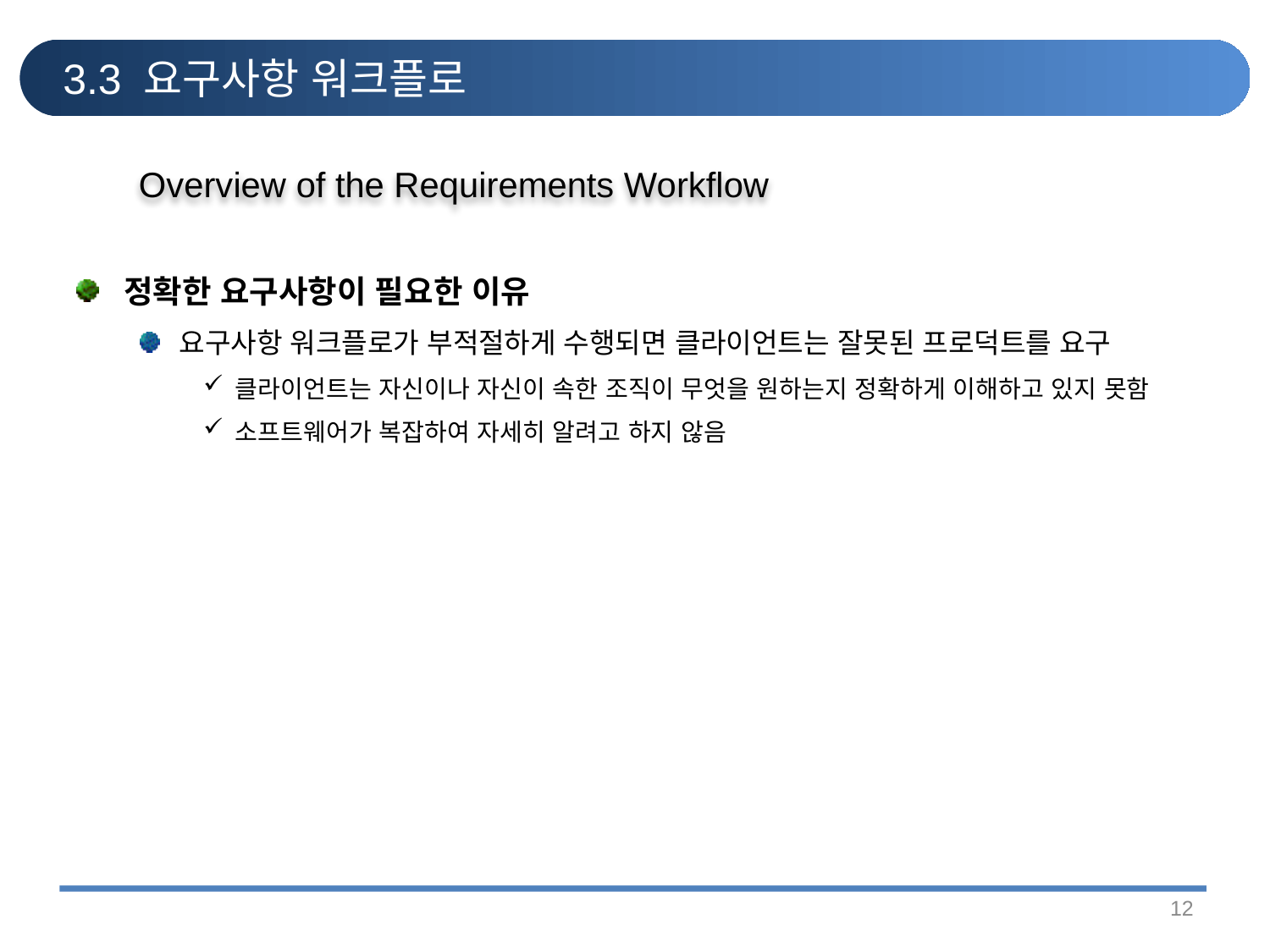

# 3.3 요구사항 워크플로
Overview of the Requirements Workflow
정확한 요구사항이 필요한 이유
요구사항 워크플로가 부적절하게 수행되면 클라이언트는 잘못된 프로덕트를 요구
클라이언트는 자신이나 자신이 속한 조직이 무엇을 원하는지 정확하게 이해하고 있지 못함
소프트웨어가 복잡하여 자세히 알려고 하지 않음
12